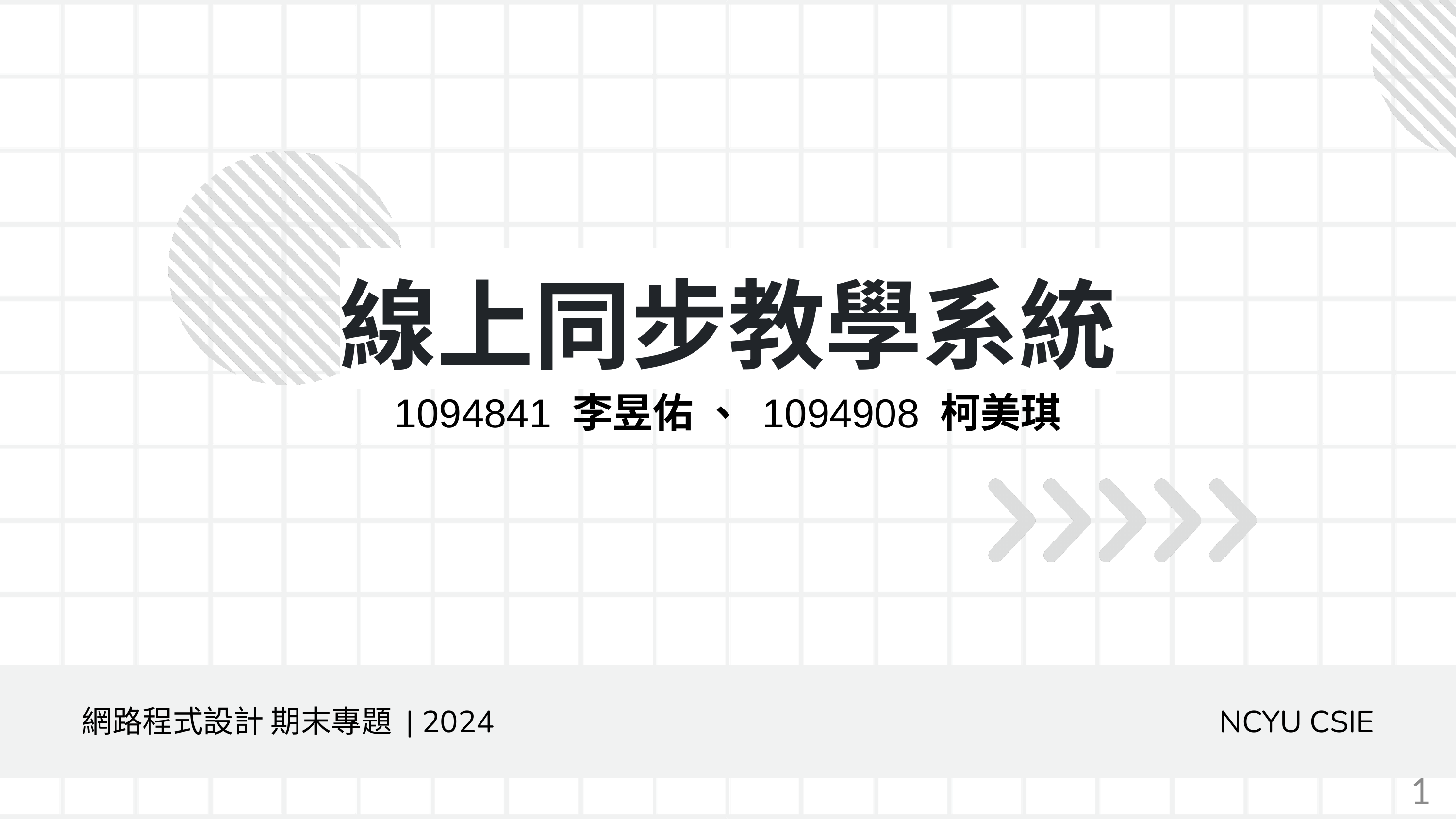

線上同步教學系統
1094841 李昱佑 、 1094908 柯美琪

網路程式設計 期末專題 | 2024
NCYU CSIE
1